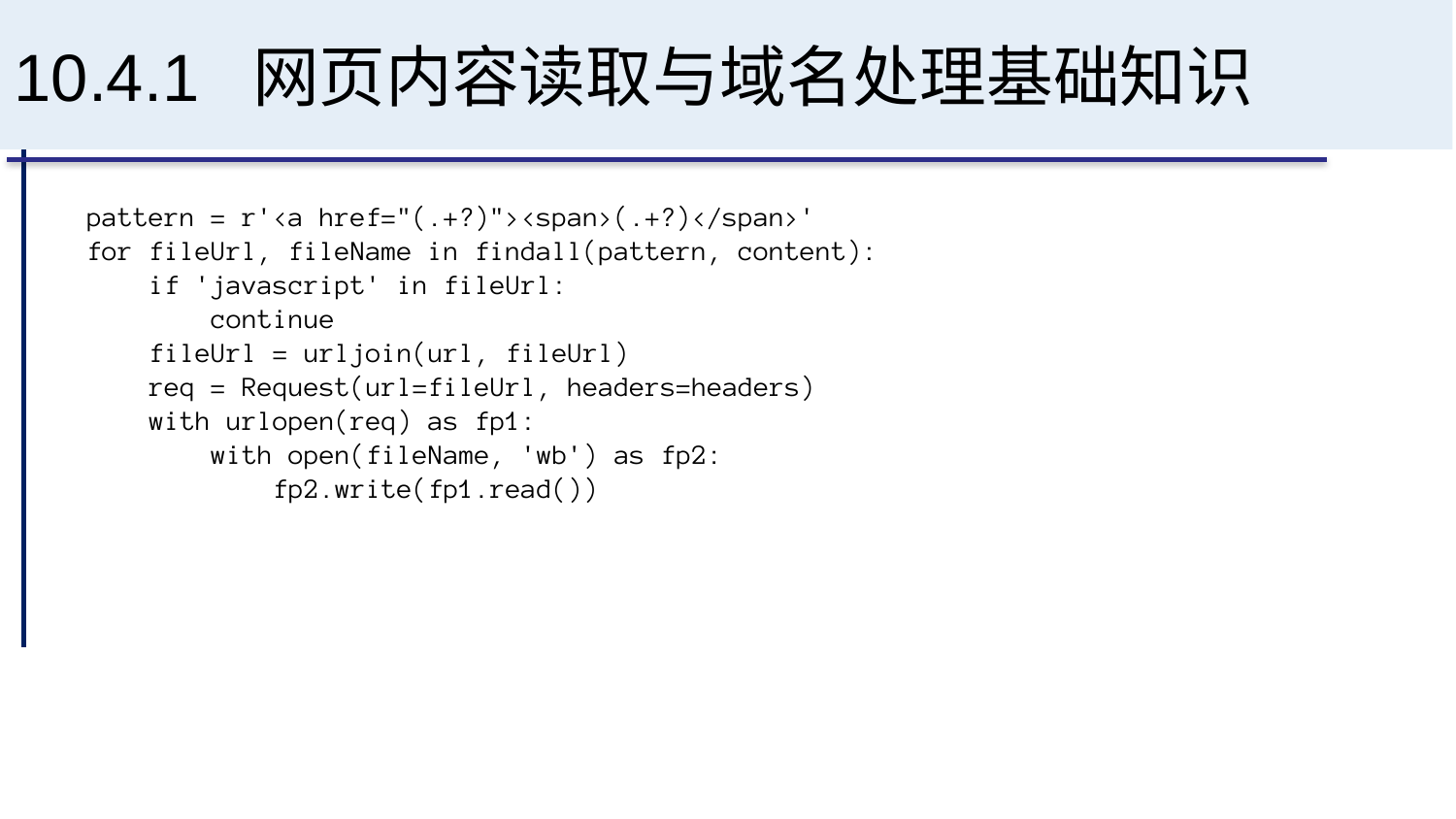

# 10.4.1  网页内容读取与域名处理基础知识
pattern = r'<a href="(.+?)"><span>(.+?)</span>'
for fileUrl, fileName in findall(pattern, content):
    if 'javascript' in fileUrl:
        continue
    fileUrl = urljoin(url, fileUrl)
    req = Request(url=fileUrl, headers=headers)
    with urlopen(req) as fp1:
        with open(fileName, 'wb') as fp2:
            fp2.write(fp1.read())